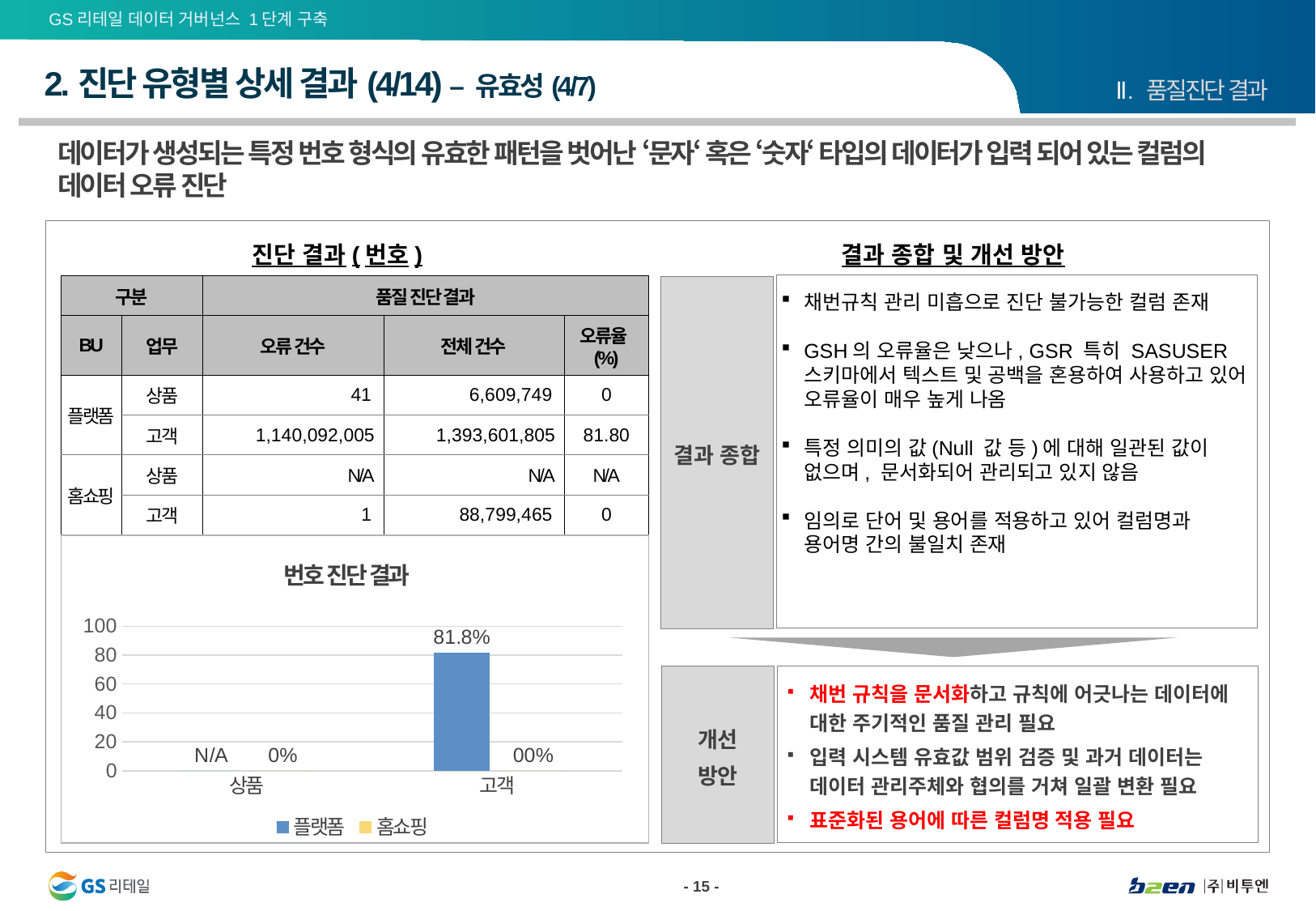

# 2.진단 유형별 상세 결과(4/14) – 유효성(4/7)
Ⅱ. 품질진단 결과
데이터가 생성되는 특정 번호 형식의 유효한 패턴을 벗어난 ‘문자‘ 혹은 ‘숫자‘ 타입의 데이터가 입력 되어 있는 컬럼의 데이터 오류 진단

진단 결과(번호)
결과 종합 및 개선 방안
채번규칙 관리 미흡으로 진단 불가능한 컬럼 존재

GSH의 오류율은 낮으나, GSR 특히 SASUSER 스키마에서 텍스트 및 공백을 혼용하여 사용하고 있어 오류율이 매우 높게 나옴

특정 의미의 값(Null 값 등)에 대해 일관된 값이 없으며, 문서화되어 관리되고 있지 않음

임의로 단어 및 용어를 적용하고 있어 컬럼명과 용어명 간의 불일치 존재
| 구분 |  | 품질 진단 결과 |  |  |
| --- | --- | --- | --- | --- |
| BU | 업무 | 오류 건수 | 전체 건수 | 오류율(%) |
| 플랫폼 | 상품 | 41 | 6,609,749 | 0 |
|  | 고객 | 1,140,092,005 | 1,393,601,805 | 81.80 |
| 홈쇼핑 | 상품 | N/A | N/A | N/A |
|  | 고객 | 1 | 88,799,465 | 0 |
결과 종합

### Chart: 번호 진단 결과

| Category | 플랫폼 | 홈쇼핑 |
|---|---|---|
| 상품 | 0.0 | 0.0 |
| 고객 | 81.8 | 0.0 |
개선
방안
채번 규칙을 문서화하고 규칙에 어긋나는 데이터에 대한 주기적인 품질 관리 필요
입력 시스템 유효값 범위 검증 및 과거 데이터는 데이터 관리주체와 협의를 거쳐 일괄 변환 필요
표준화된 용어에 따른 컬럼명 적용 필요